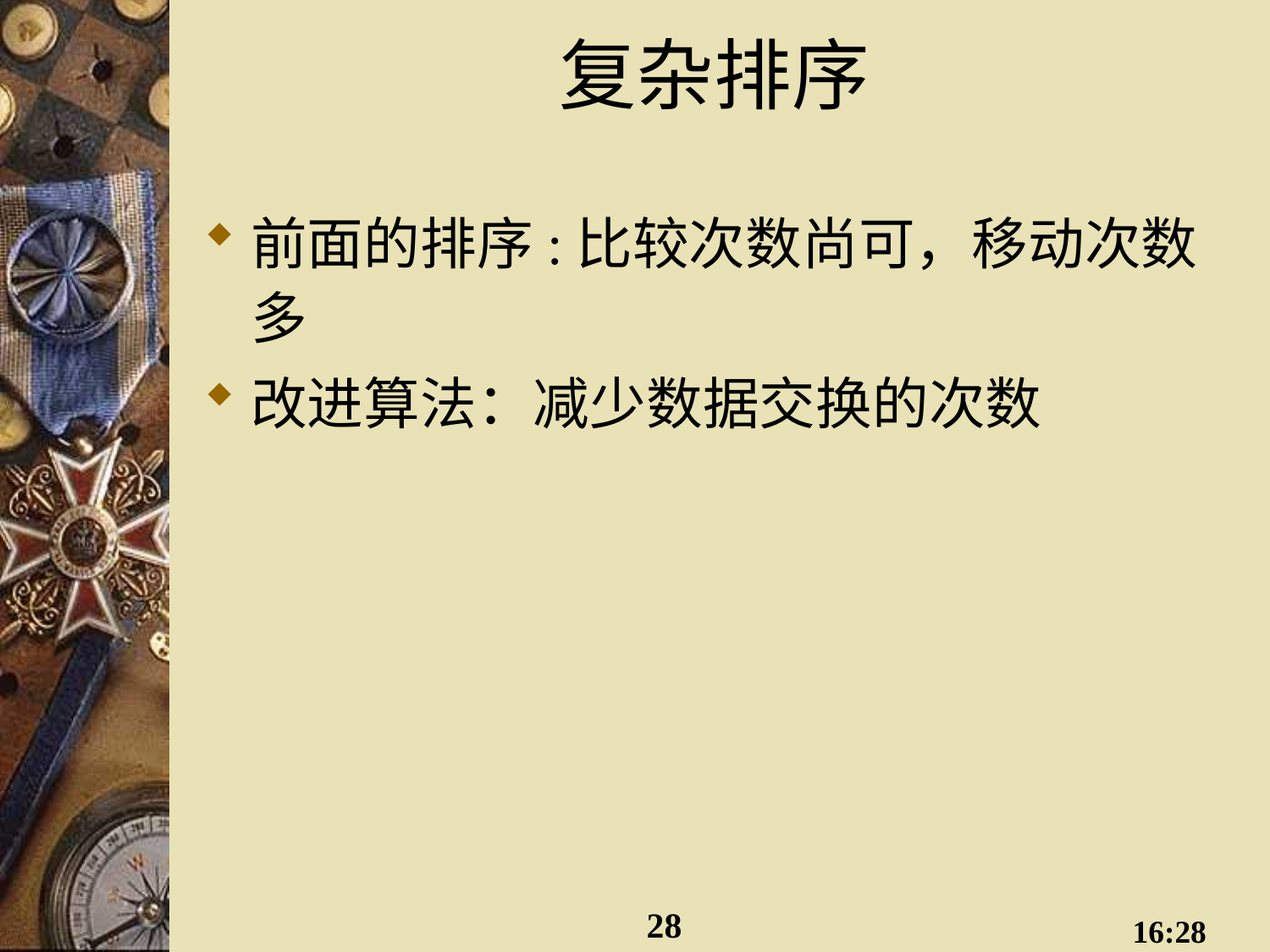

# 复杂排序
前面的排序:比较次数尚可，移动次数多
改进算法：减少数据交换的次数